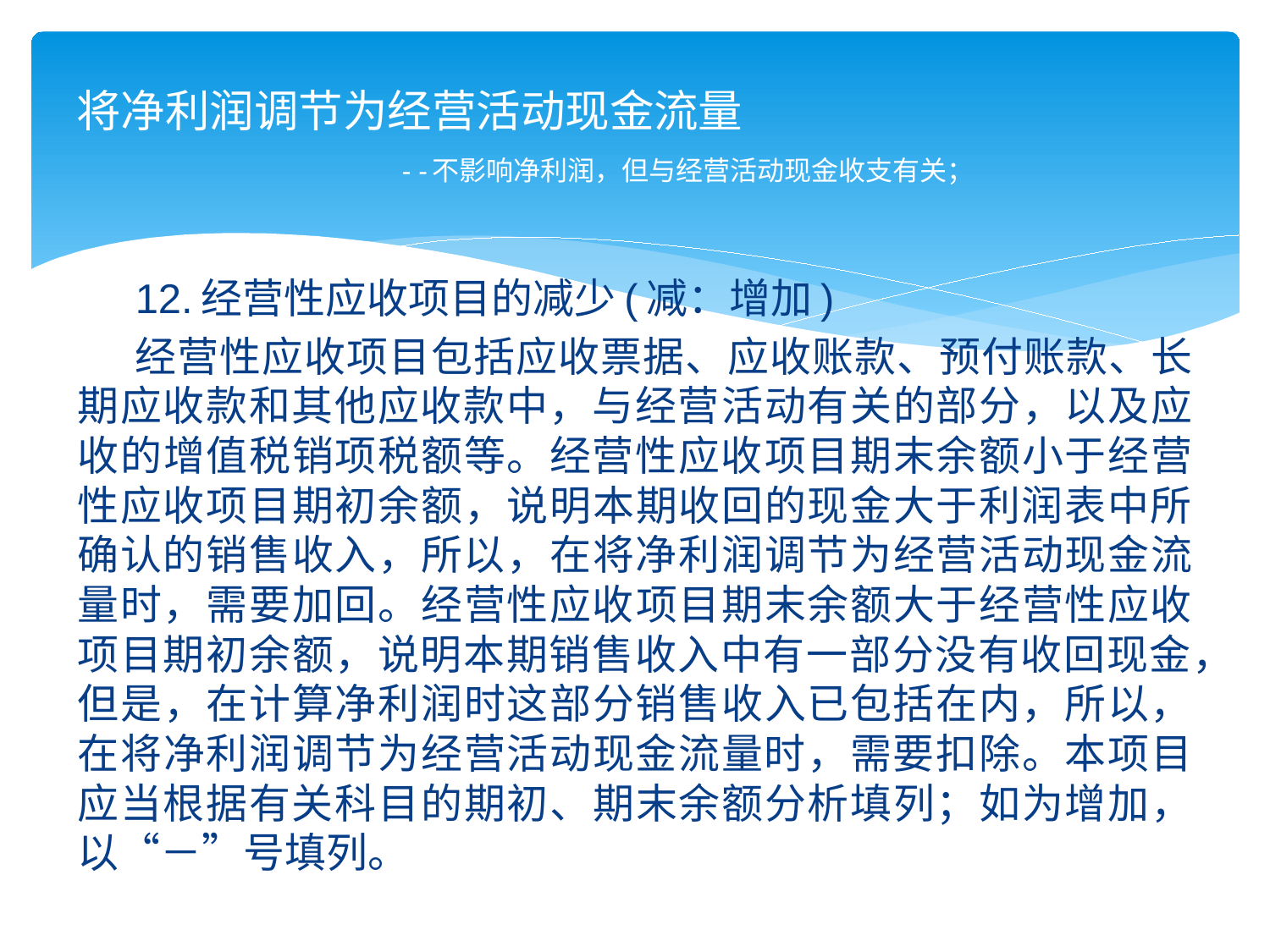

# 将净利润调节为经营活动现金流量 - -不影响净利润，但与经营活动现金收支有关；
12.经营性应收项目的减少(减：增加)
经营性应收项目包括应收票据、应收账款、预付账款、长期应收款和其他应收款中，与经营活动有关的部分，以及应收的增值税销项税额等。经营性应收项目期末余额小于经营性应收项目期初余额，说明本期收回的现金大于利润表中所确认的销售收入，所以，在将净利润调节为经营活动现金流量时，需要加回。经营性应收项目期末余额大于经营性应收项目期初余额，说明本期销售收入中有一部分没有收回现金，但是，在计算净利润时这部分销售收入已包括在内，所以，在将净利润调节为经营活动现金流量时，需要扣除。本项目应当根据有关科目的期初、期末余额分析填列；如为增加，以“－”号填列。